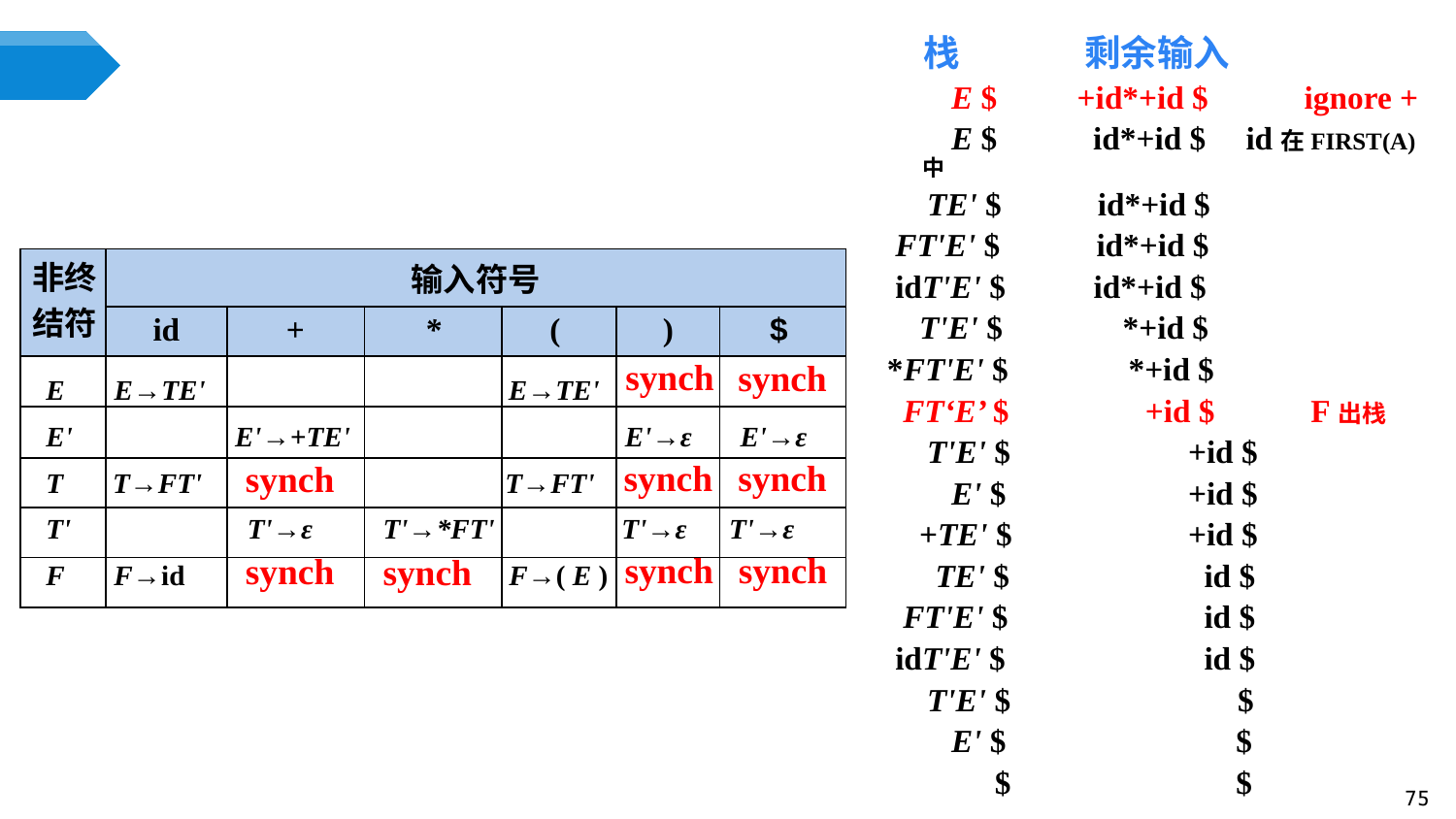

栈	  剩余输入
         E $          +id*+id $            ignore +
         E $            id*+id $     id在FIRST(A)中
      TE' $            id*+id $
  FT'E' $            id*+id $
  idT'E' $           id*+id $
     T'E' $               *+id $
 *FT'E' $               *+id $
   FT‘E’ $                 +id $            F出栈
      T'E' $ 	               +id $
         E' $ 	               +id $
     +TE' $ 	               +id $
       TE' $ 	                 id $
   FT'E' $ 	                 id $
  idT'E' $ 	                 id $
      T'E' $ 	   	   $
         E' $ 	                     $
 	         $ 	                     $
|  | 输入符号 |  |  |  |  |  |
| --- | --- | --- | --- | --- | --- | --- |
|  | id | + | \* | ( | ) | $ |
|  |  |  |  |  |  |  |
|  |  |  |  |  |  |  |
|  |  |  |  |  |  |  |
|  |  |  |  |  |  |  |
|  |  |  |  |  |  |  |
非终
结符
E       E→TE'                                           E→TE'
E'                       E'→+TE'                                       E'→ε      E'→ε
T       T→FT'                                           T→FT'
T'                         T'→ε          T'→*FT'                  T'→ε      T'→ε
F       F→id                                              F→( E )
synch
synch
synch
synch
synch
synch
synch
synch
synch
75